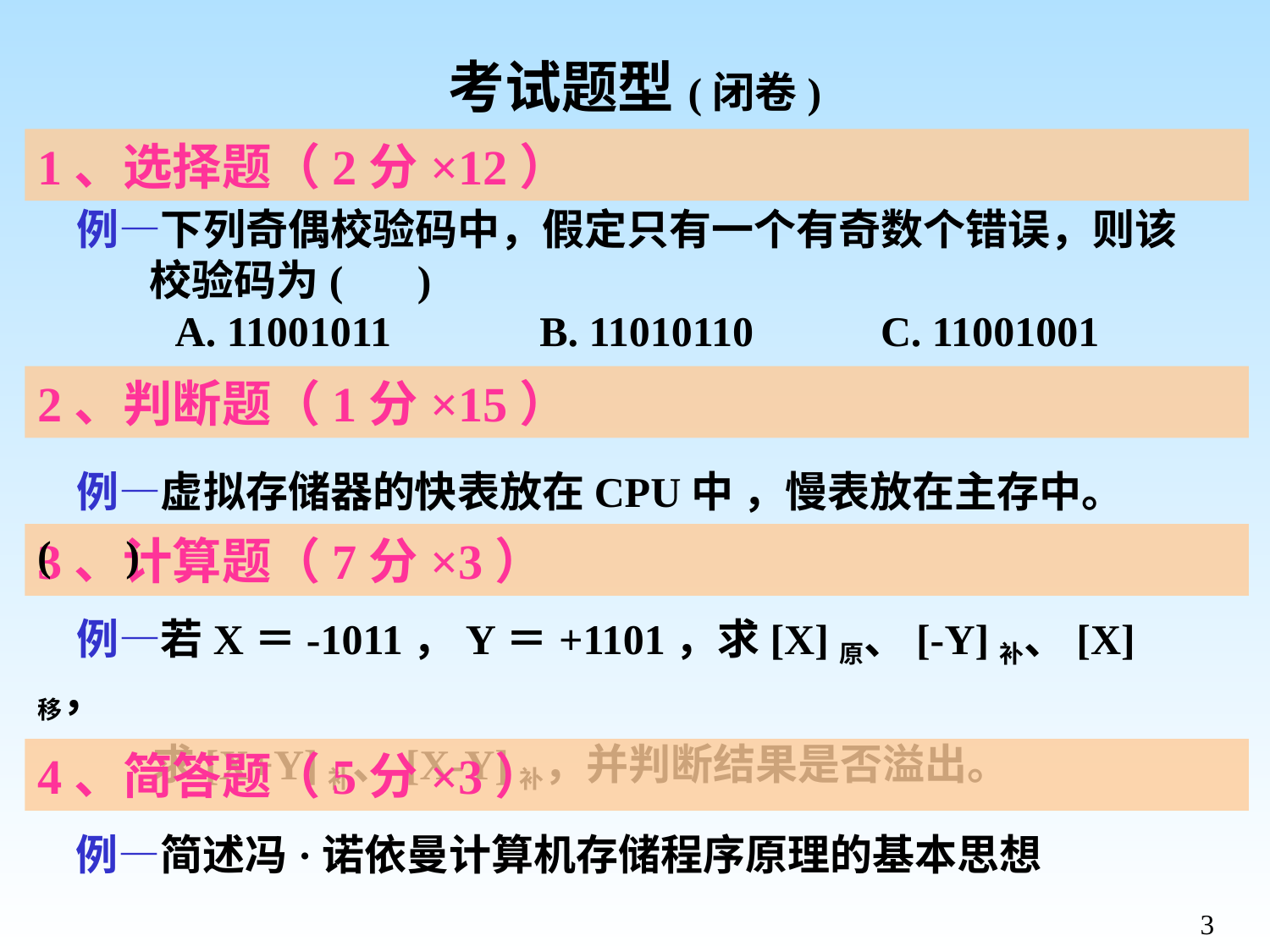

考试题型(闭卷)
1、选择题（2分×12）
   例—下列奇偶校验码中，假定只有一个有奇数个错误，则该校验码为(       )
             A. 11001011              B. 11010110            C. 11001001
2、判断题（1分×15）
   例—虚拟存储器的快表放在CPU中 ，慢表放在主存中。(       )
3、计算题（7分×3）
   例—若X＝-1011，Y＝+1101，求[X]原、[-Y]补、[X]移，
           求[X+Y]补、[X-Y]补，并判断结果是否溢出。
4、简答题（5分×3）
   例—简述冯·诺依曼计算机存储程序原理的基本思想
3